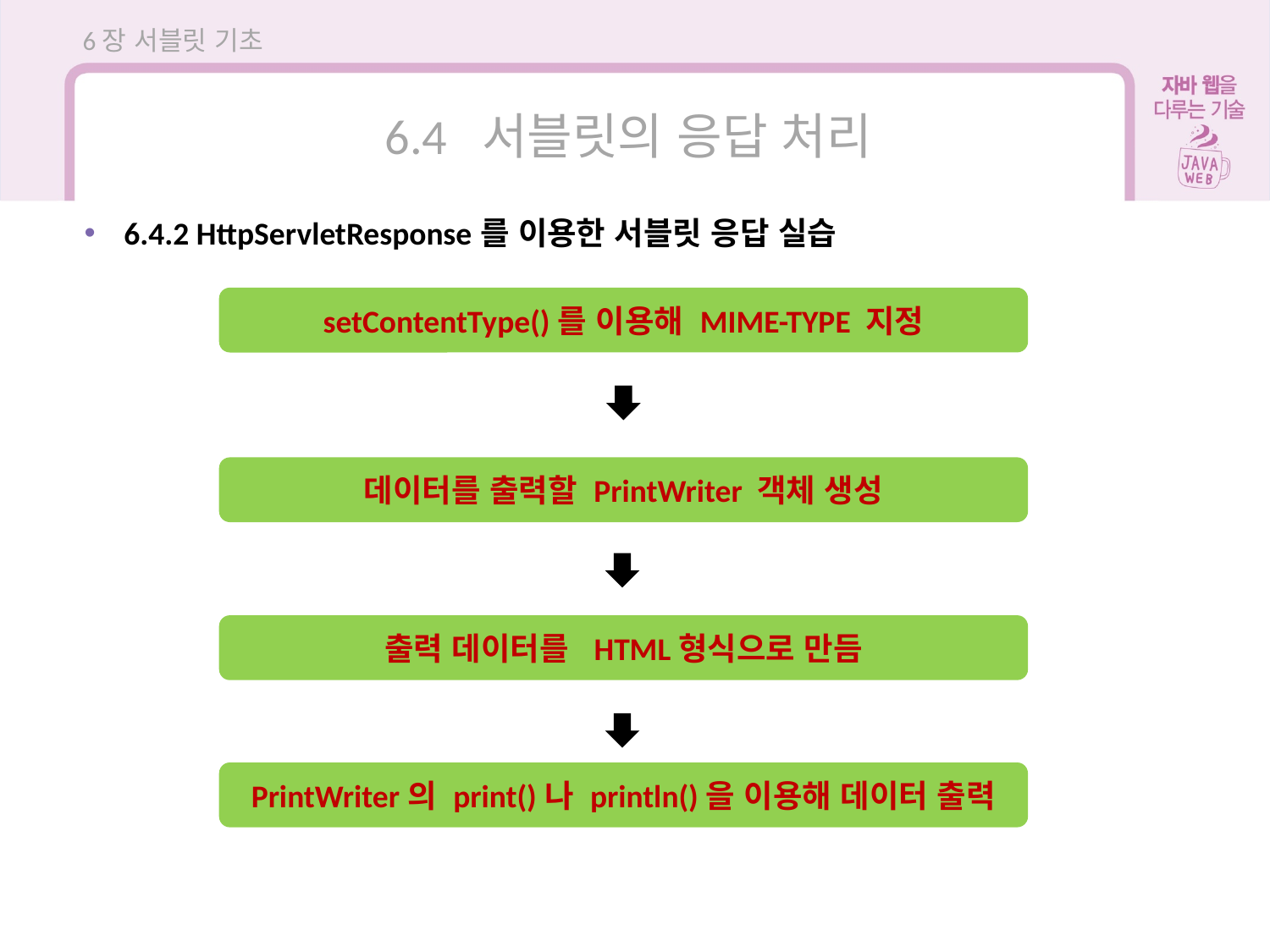

6장 서블릿 기초
6.4  서블릿의 응답 처리
6.4.2 HttpServletResponse를 이용한 서블릿 응답 실습
setContentType()를 이용해 MIME-TYPE 지정
서블릿이 클라이언트(웹 브라우저)에 응답하는 과정

데이터를 출력할 PrintWriter 객체 생성

출력 데이터를  HTML형식으로 만듬

PrintWriter의 print()나 println()을 이용해 데이터 출력